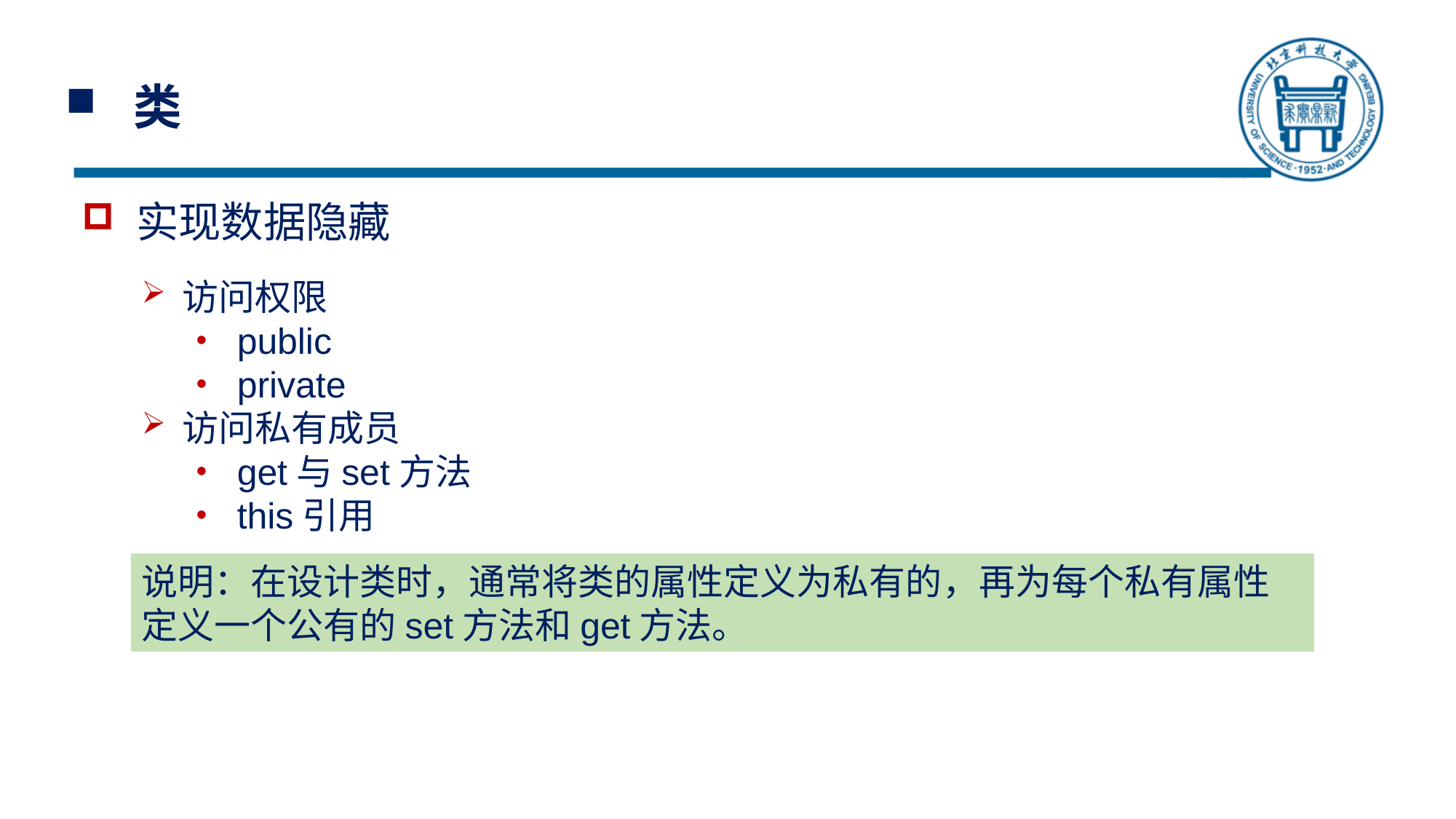

# 类
实现数据隐藏
访问权限
public
private
访问私有成员
get与set方法
this引用
说明：在设计类时，通常将类的属性定义为私有的，再为每个私有属性定义一个公有的set方法和get方法。